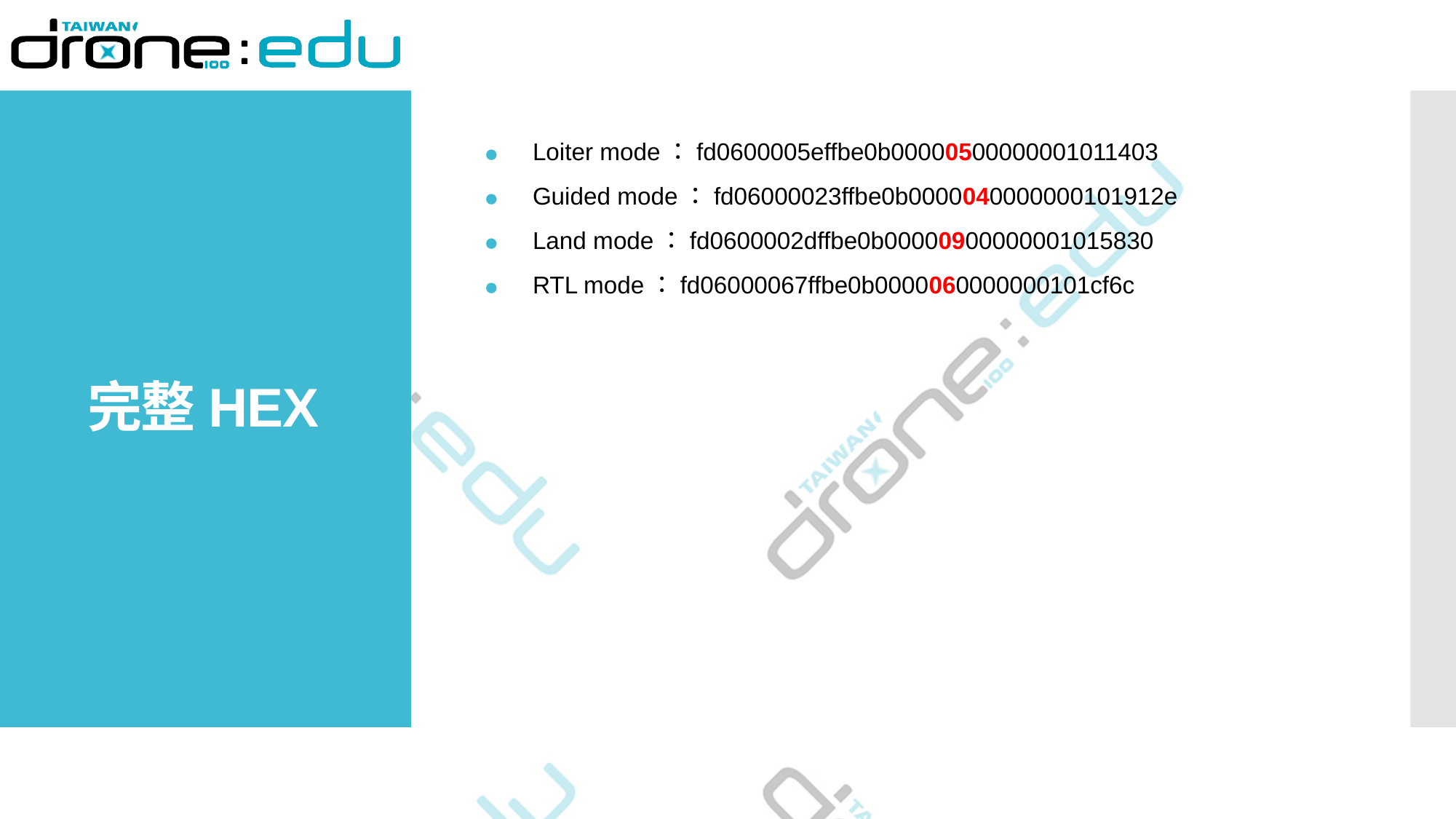

# 完整HEX
Loiter mode：fd0600005effbe0b00000500000001011403
Guided mode：fd06000023ffbe0b0000040000000101912e
Land mode：fd0600002dffbe0b00000900000001015830
RTL mode：fd06000067ffbe0b0000060000000101cf6c